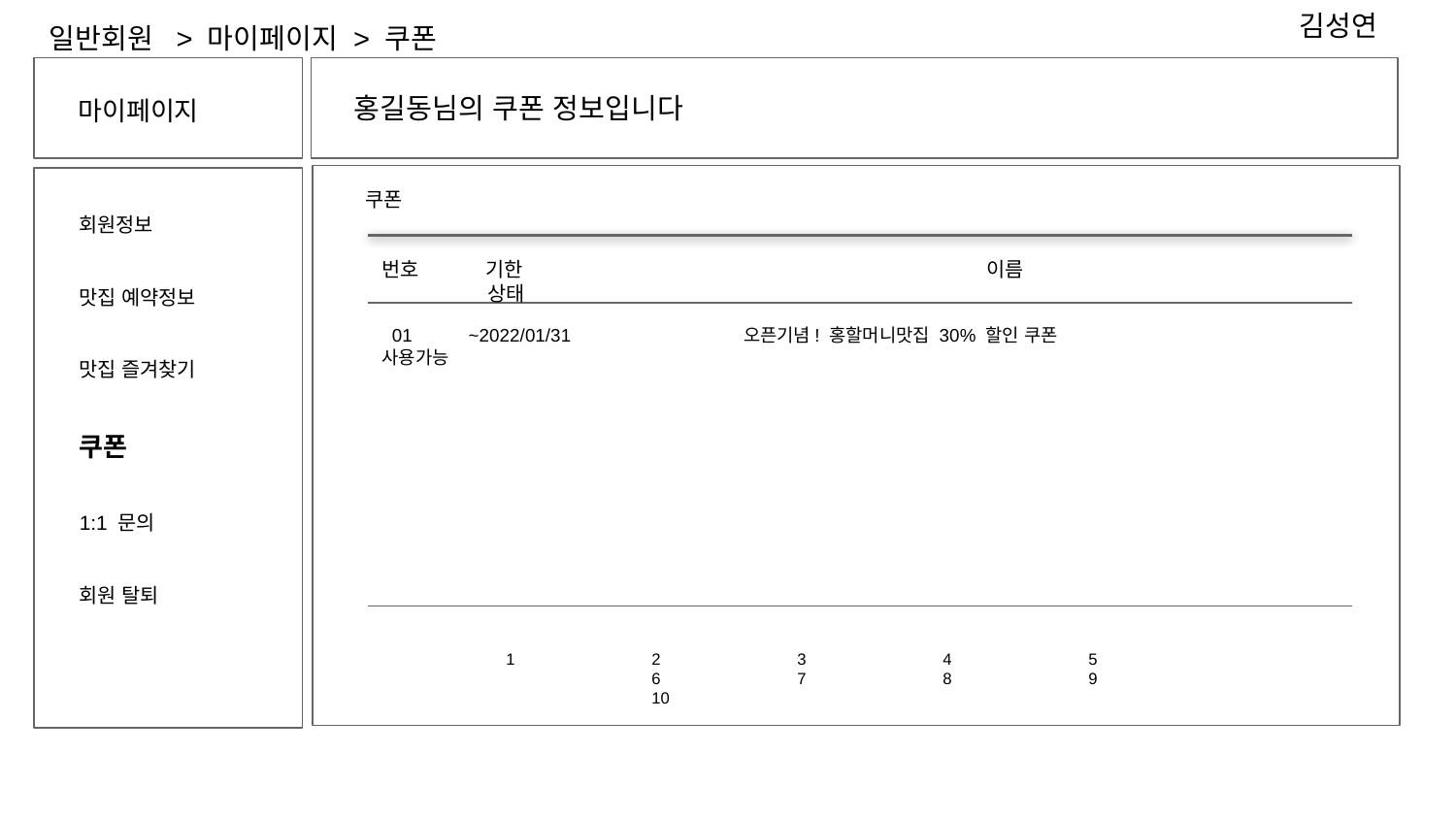

김성연
일반회원  > 마이페이지 > 쿠폰

홍길동님의 쿠폰 정보입니다

마이페이지

쿠폰
회원정보

맛집 예약정보

맛집 즐겨찾기

쿠폰

1:1 문의

회원 탈퇴
번호            기한    		                              이름                                                                          상태
  01           ~2022/01/31                                 오픈기념! 홍할머니맛집 30% 할인 쿠폰                                               사용가능
1	2	3	4	5	6	7	8	9	10